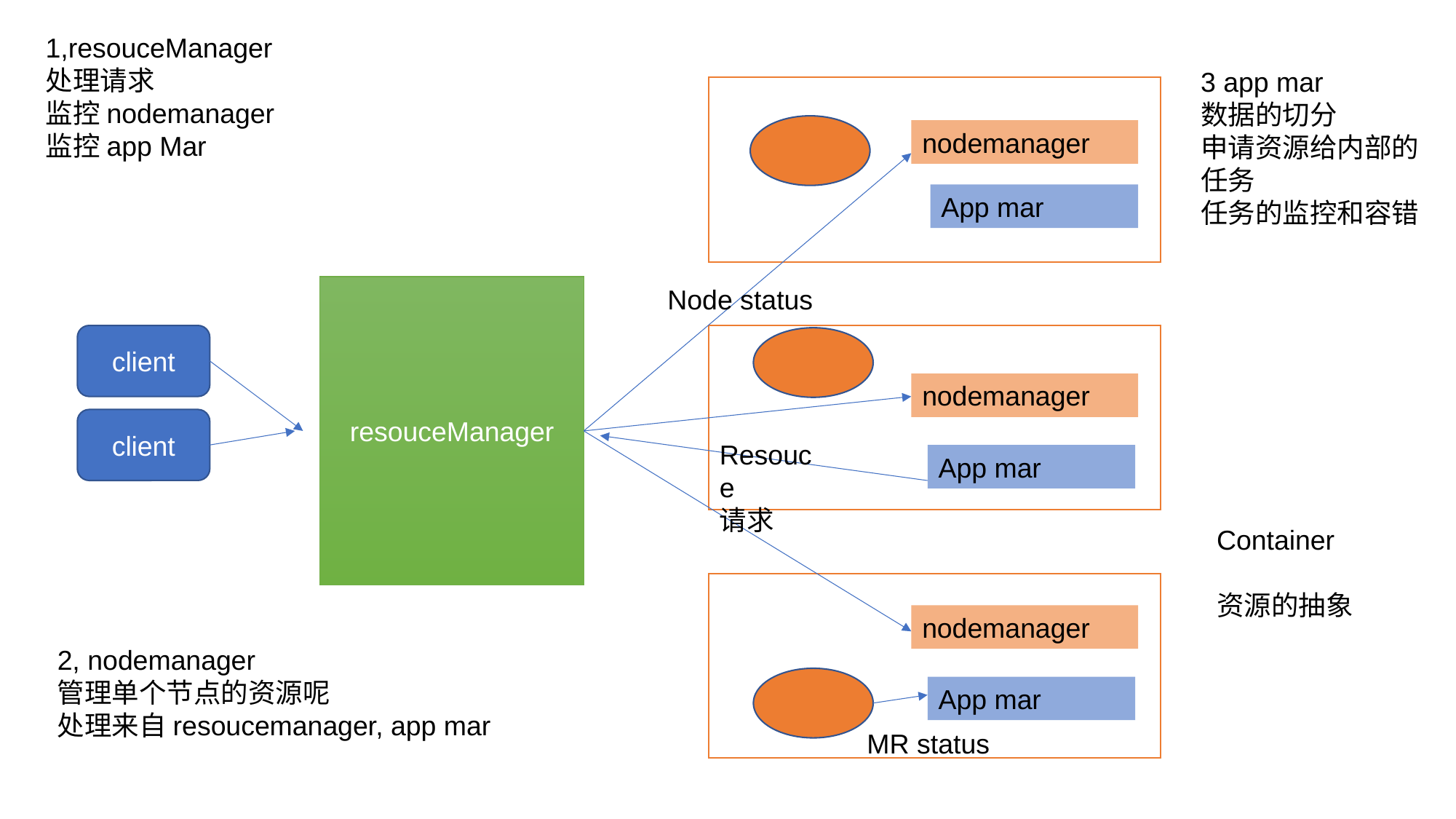

1,resouceManager
处理请求
监控nodemanager
监控app Mar
3 app mar
数据的切分
申请资源给内部的任务
任务的监控和容错

nodemanager
App mar
resouceManager
Node status
client

nodemanager
client
Resouce
请求
App mar
Container

资源的抽象

nodemanager
2, nodemanager
管理单个节点的资源呢
处理来自resoucemanager, app mar

App mar
MR status